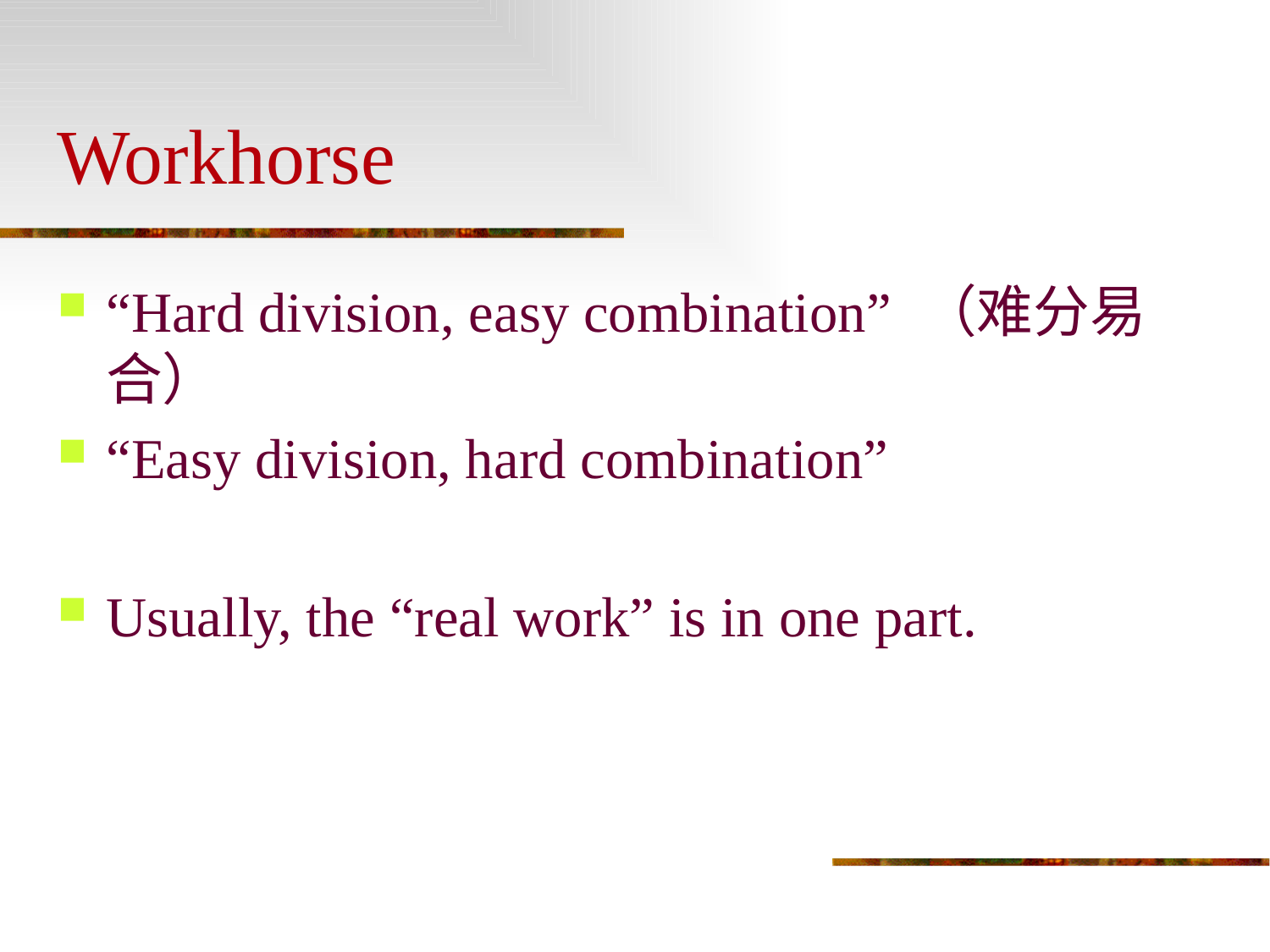

# Workhorse
“Hard division, easy combination” （难分易合）
“Easy division, hard combination”

Usually, the “real work” is in one part.